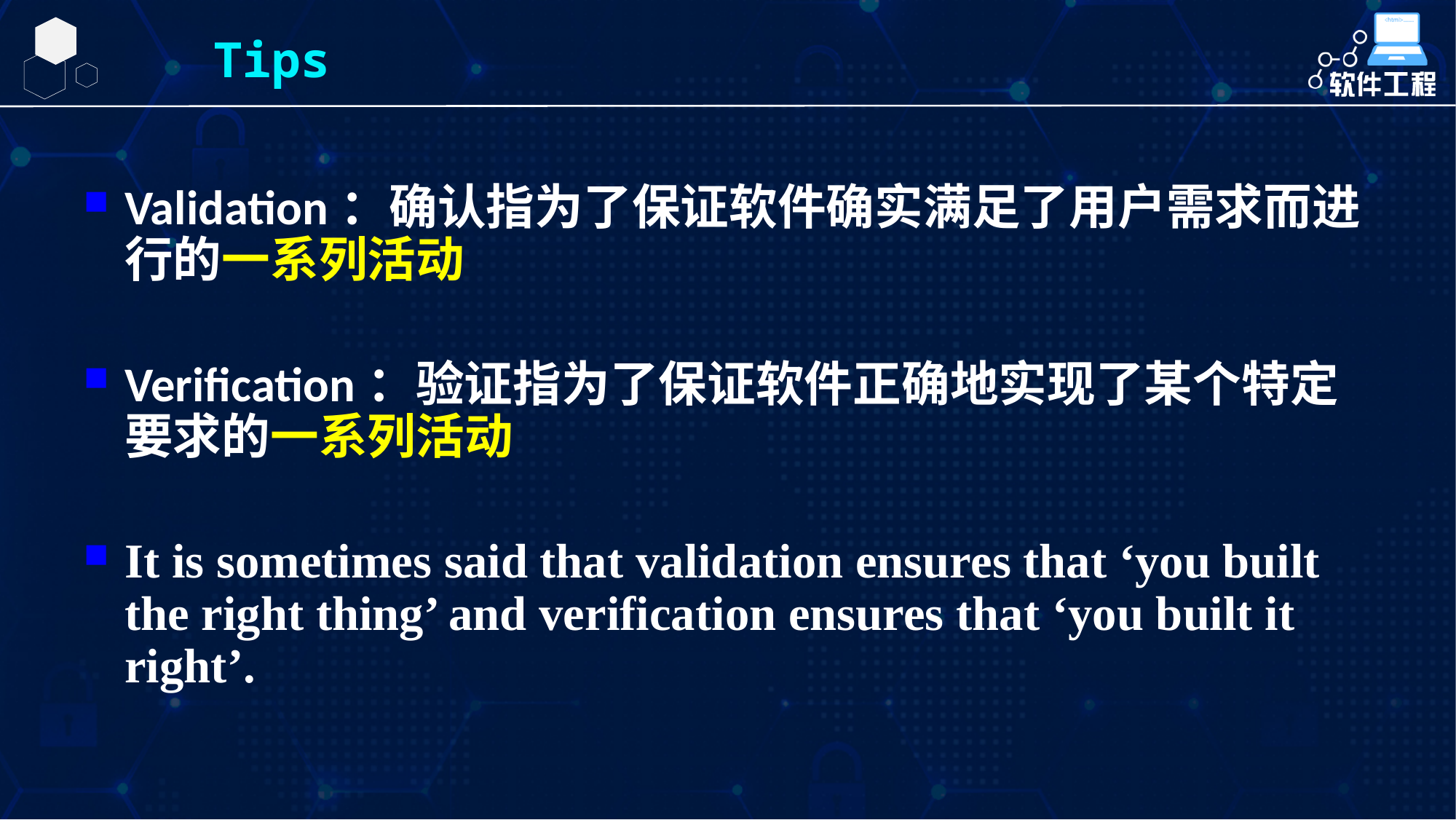

Tips
Validation：确认指为了保证软件确实满足了用户需求而进行的一系列活动

Verification：验证指为了保证软件正确地实现了某个特定要求的一系列活动

It is sometimes said that validation ensures that ‘you built the right thing’ and verification ensures that ‘you built it right’.